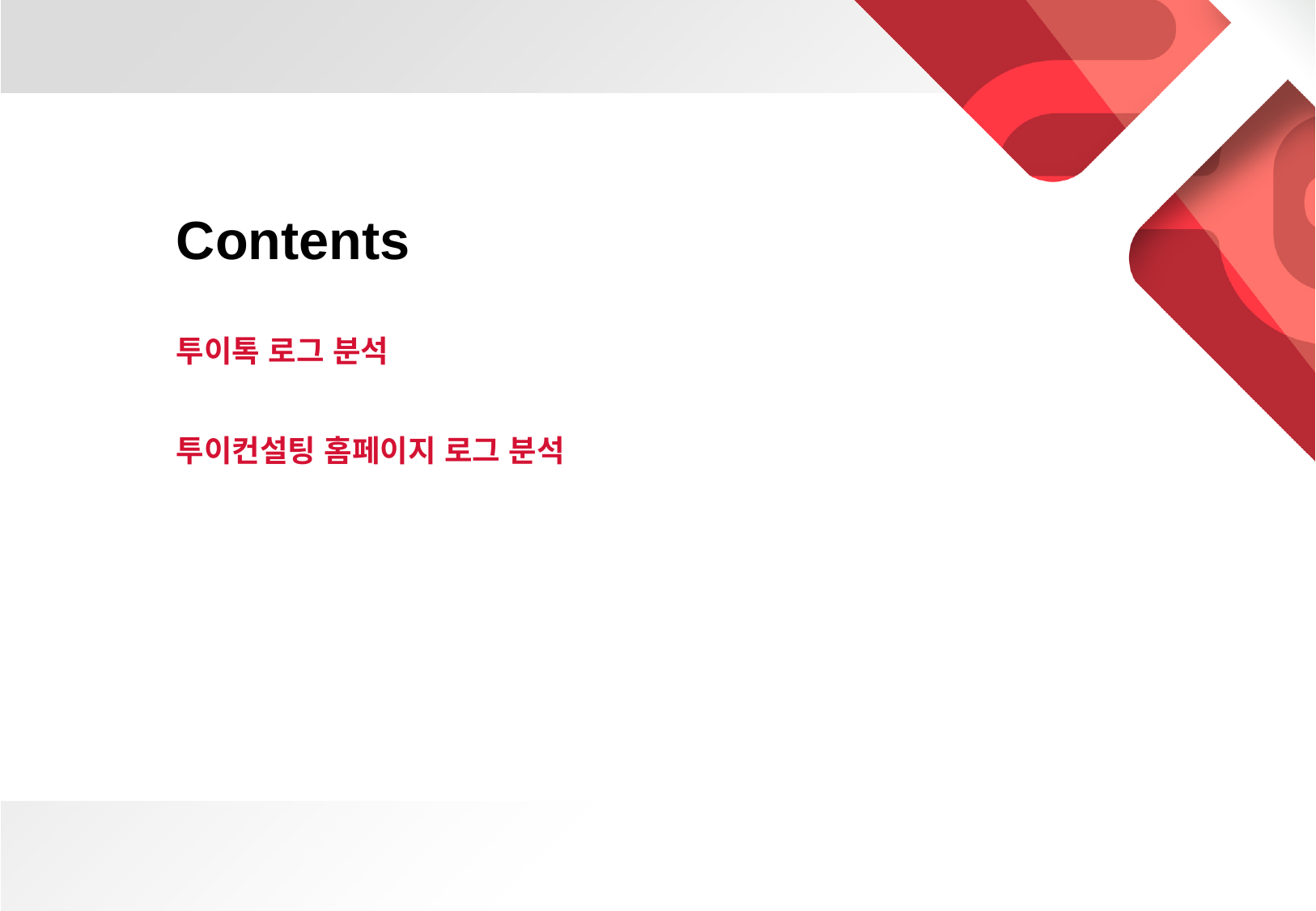

투이톡 로그 분석

투이컨설팅 홈페이지 로그 분석